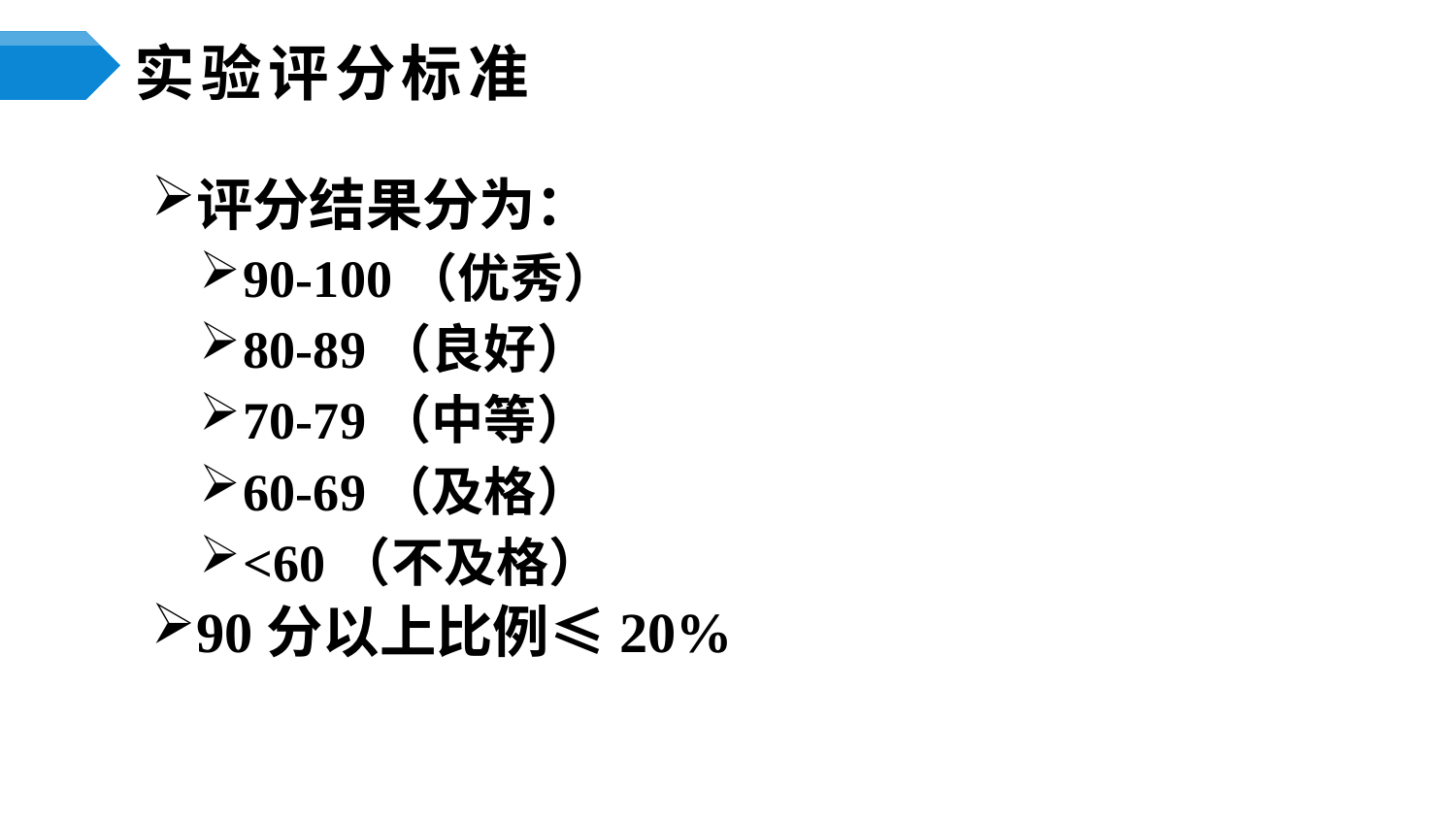

# 实验评分标准
评分结果分为：
90-100（优秀）
80-89（良好）
70-79（中等）
60-69（及格）
<60（不及格）
90分以上比例≤20%